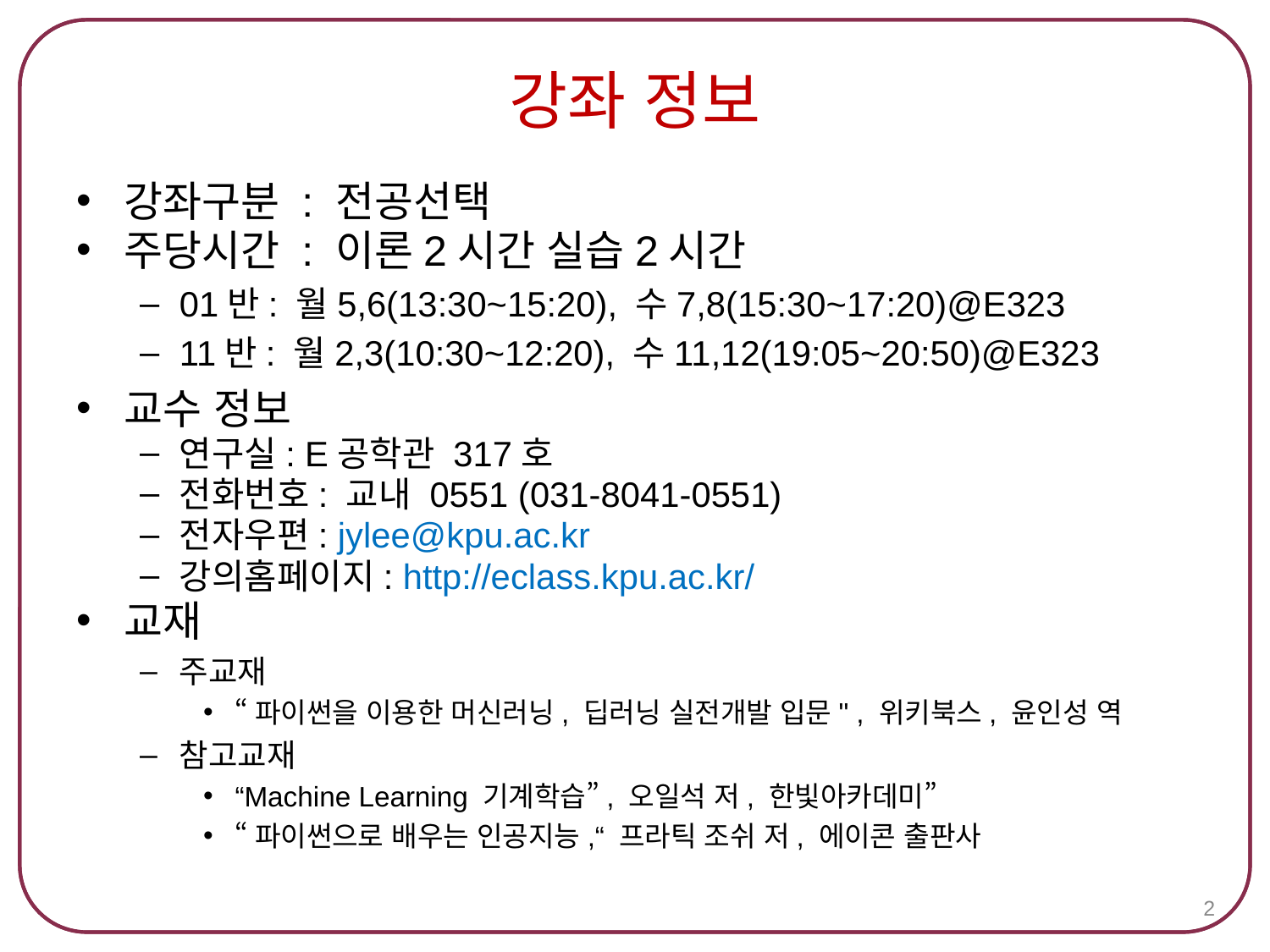

# 강좌 정보
강좌구분 : 전공선택
주당시간 : 이론2시간 실습2시간
01반: 월5,6(13:30~15:20), 수7,8(15:30~17:20)@E323
11반: 월2,3(10:30~12:20), 수11,12(19:05~20:50)@E323
교수 정보
연구실: E공학관 317호
전화번호: 교내 0551 (031-8041-0551)
전자우편: jylee@kpu.ac.kr
강의홈페이지: http://eclass.kpu.ac.kr/
교재
주교재
“파이썬을 이용한 머신러닝, 딥러닝 실전개발 입문" , 위키북스, 윤인성 역
참고교재
“Machine Learning 기계학습”, 오일석 저, 한빛아카데미”
“파이썬으로 배우는 인공지능,“ 프라틱 조쉬 저, 에이콘 출판사
2